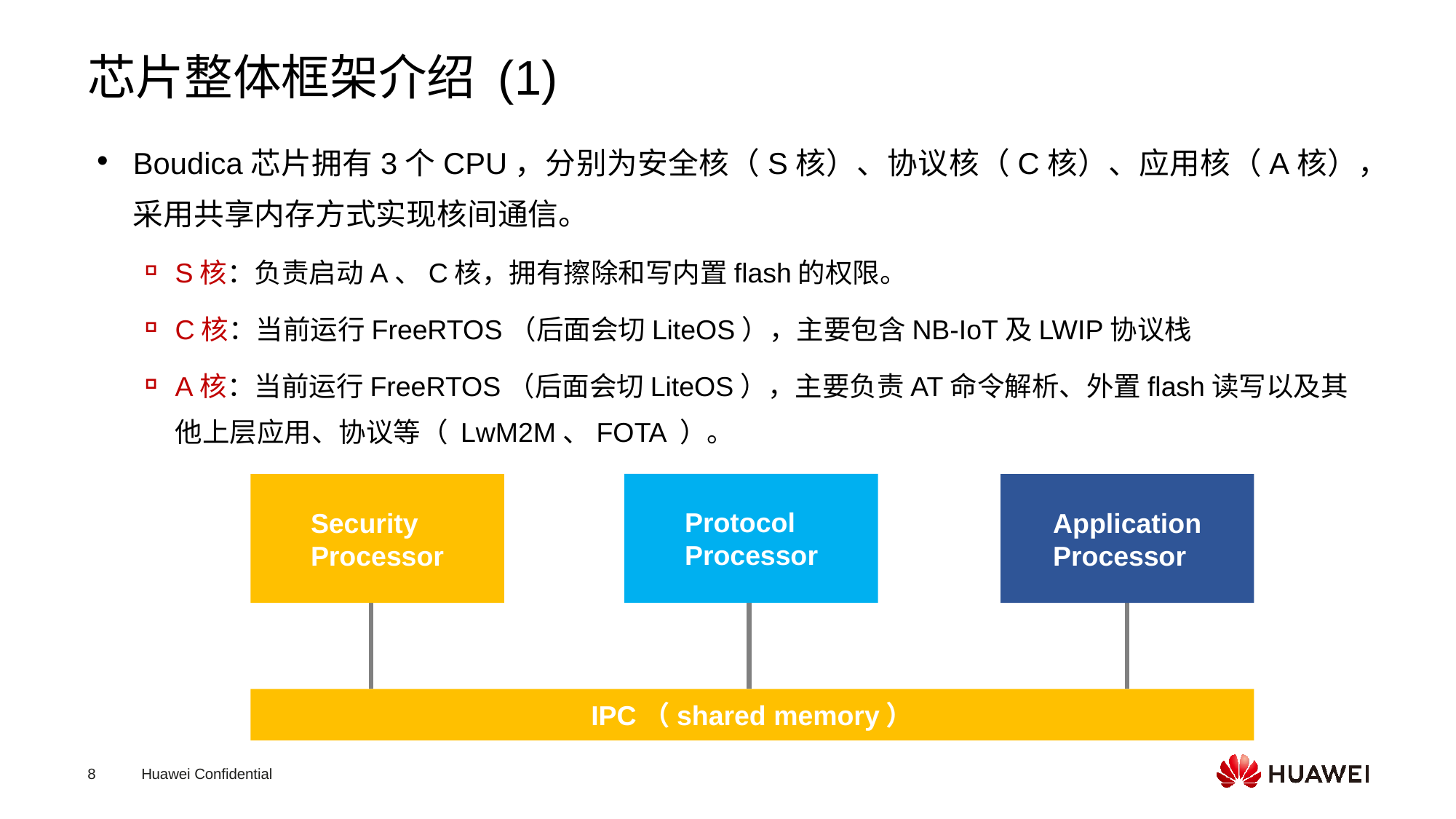

# 芯片整体框架介绍 (1)
Boudica芯片拥有3个CPU，分别为安全核（S核）、协议核（C核）、应用核（A核），采用共享内存方式实现核间通信。
S核：负责启动A、C核，拥有擦除和写内置flash的权限。
C核：当前运行FreeRTOS（后面会切LiteOS），主要包含NB-IoT及LWIP协议栈
A核：当前运行FreeRTOS（后面会切LiteOS），主要负责AT命令解析、外置flash读写以及其他上层应用、协议等（ LwM2M、FOTA ）。

Protocol Processor
Security Processor
Application Processor
IPC（shared memory）